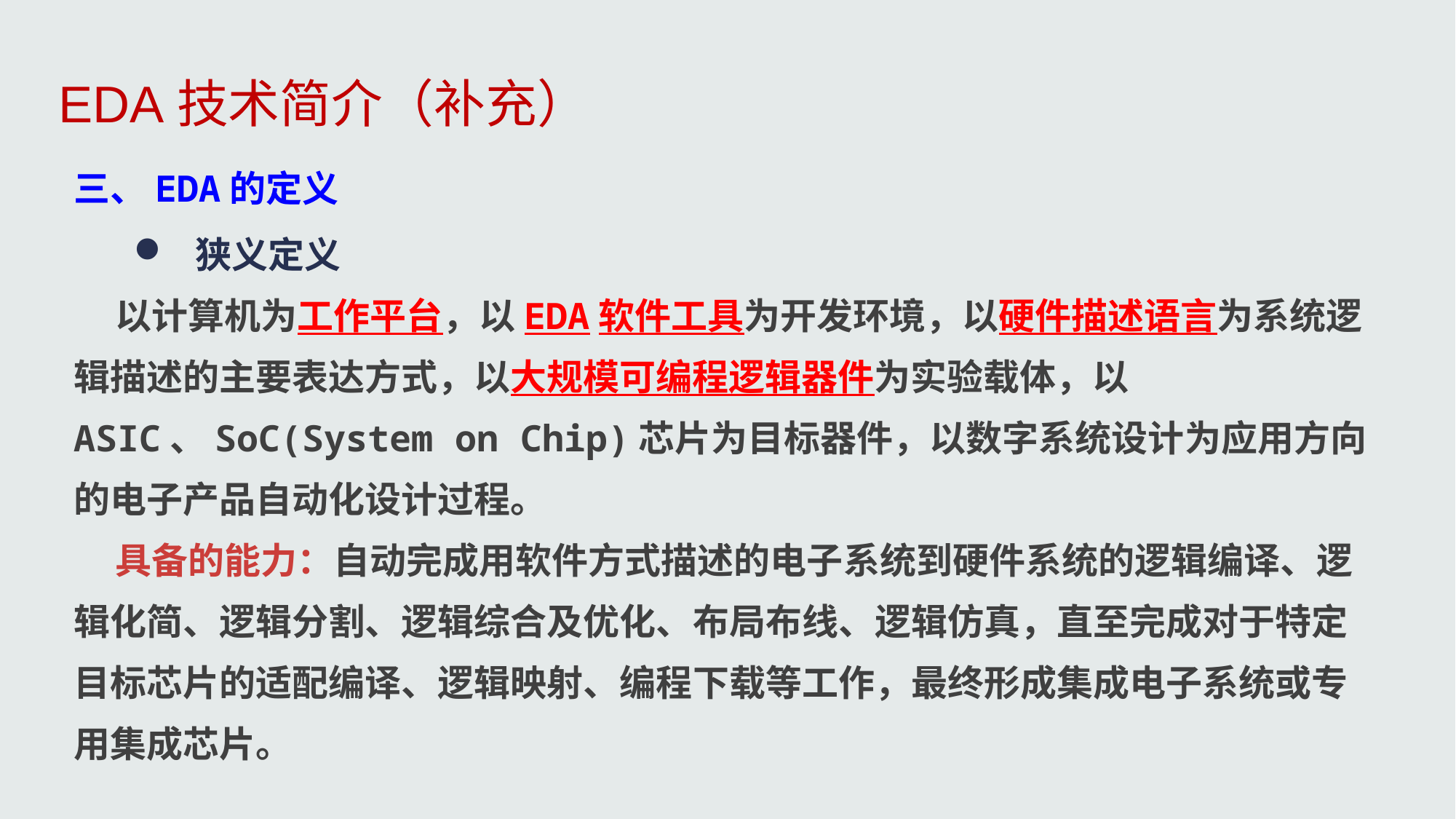

EDA技术简介（补充）
三、EDA的定义
  狭义定义
    以计算机为工作平台，以EDA软件工具为开发环境，以硬件描述语言为系统逻辑描述的主要表达方式，以大规模可编程逻辑器件为实验载体，以ASIC、SoC(System on Chip)芯片为目标器件，以数字系统设计为应用方向的电子产品自动化设计过程。
    具备的能力：自动完成用软件方式描述的电子系统到硬件系统的逻辑编译、逻辑化简、逻辑分割、逻辑综合及优化、布局布线、逻辑仿真，直至完成对于特定目标芯片的适配编译、逻辑映射、编程下载等工作，最终形成集成电子系统或专用集成芯片。